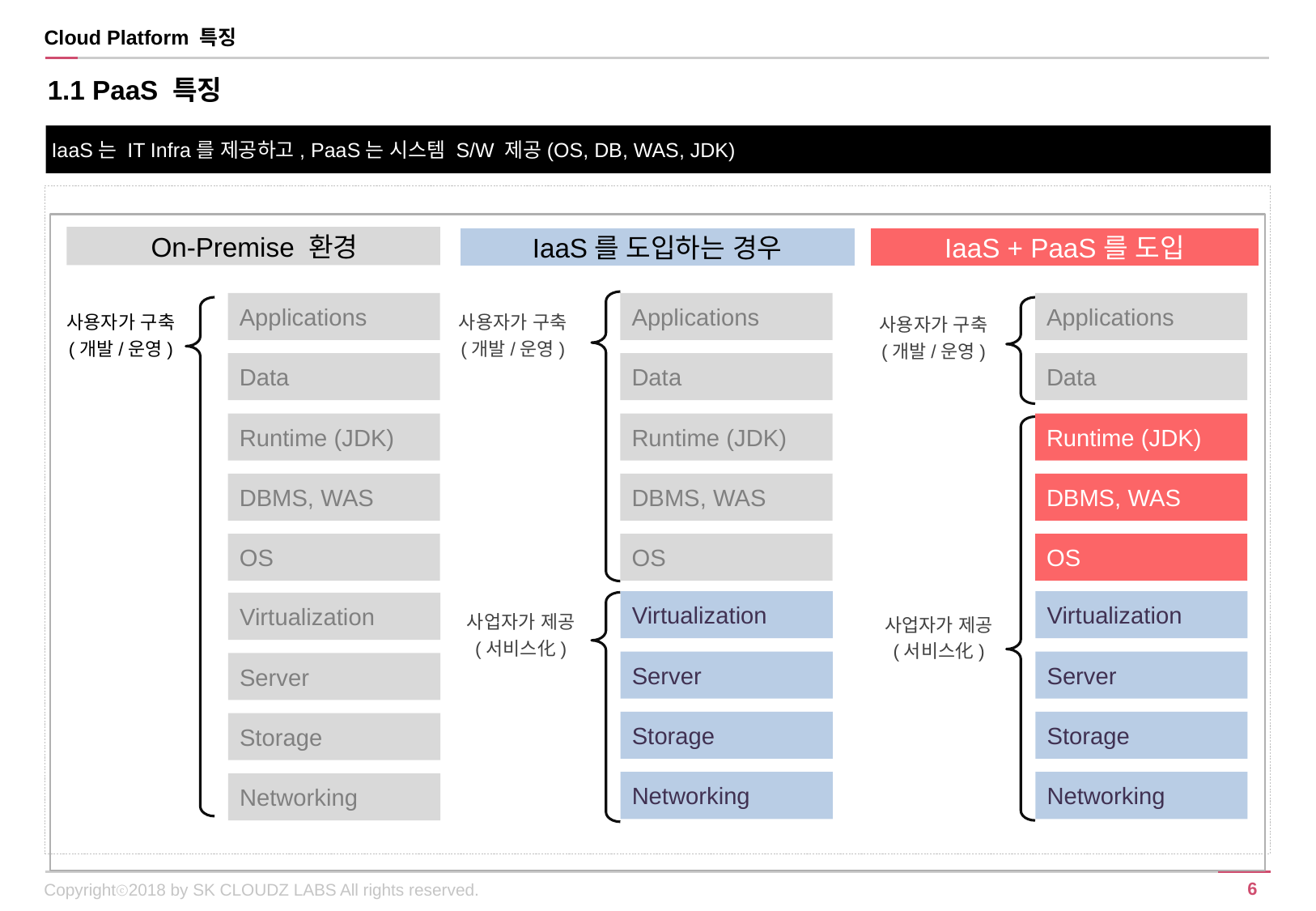

Cloud Platform 특징
1.1 PaaS 특징

 IaaS는 IT Infra를 제공하고, PaaS는 시스템 S/W 제공(OS, DB, WAS, JDK)

IaaS를 도입하는 경우
IaaS + PaaS를 도입
On-Premise 환경

 Applications
 Applications
 Applications

사용자가 구축
(개발/운영)
사용자가 구축
(개발/운영)
사용자가 구축
(개발/운영)
 Data
 Data
 Data
 Runtime (JDK)
 Runtime (JDK)
 Runtime (JDK)

 DBMS, WAS
 DBMS, WAS
 DBMS, WAS
 OS
 OS
 OS
 Virtualization
 Virtualization

 Virtualization
사업자가 제공
(서비스化)
사업자가 제공
(서비스化)
 Server
 Server
 Server
 Storage
 Storage
 Storage
 Networking
 Networking
 Networking
Copyrightⓒ2018 by SK CLOUDZ LABS All rights reserved.